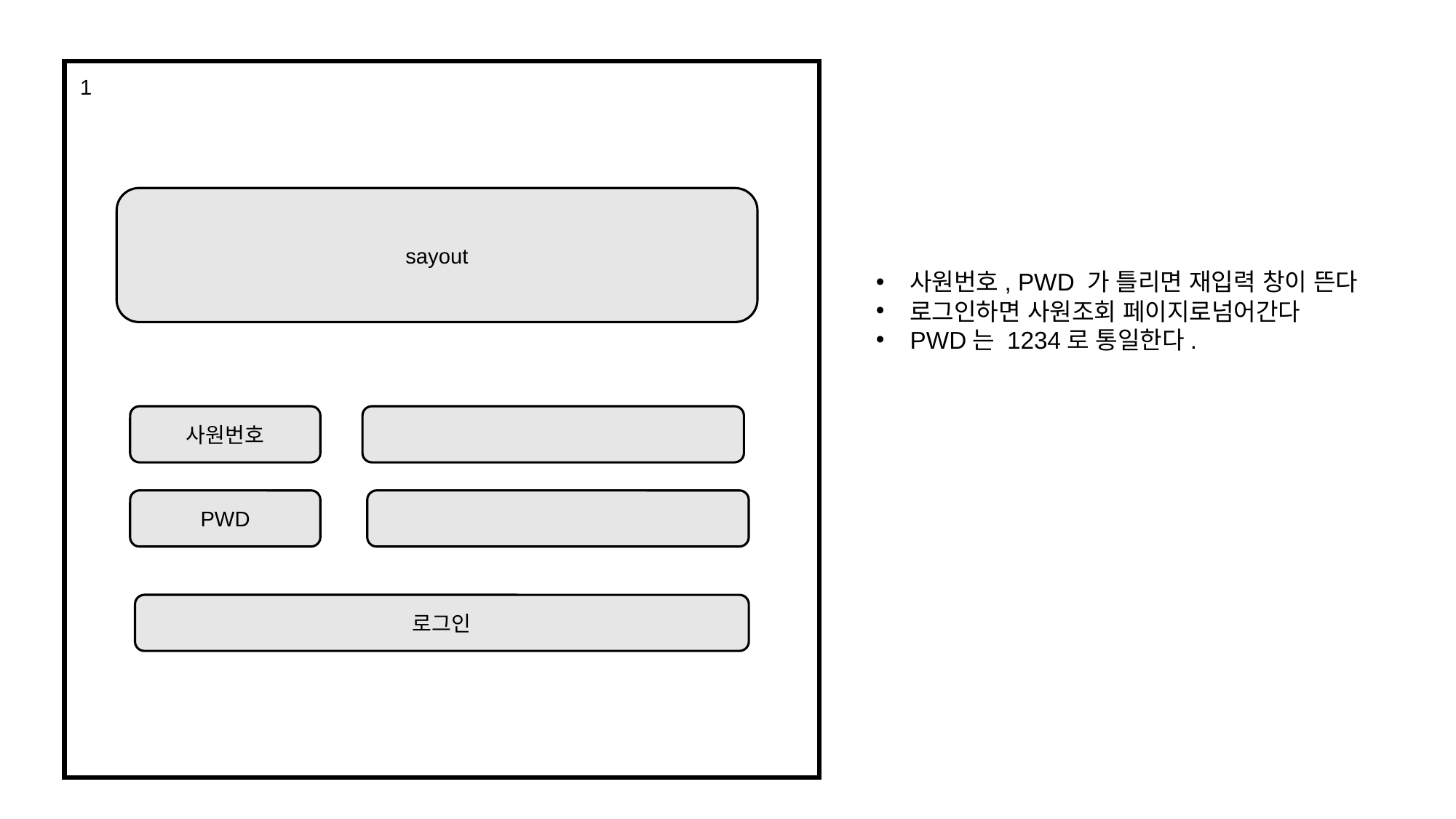

1
sayout
사원번호, PWD 가 틀리면 재입력 창이 뜬다
로그인하면 사원조회 페이지로넘어간다
PWD는 1234로 통일한다.

사원번호

PWD

로그인